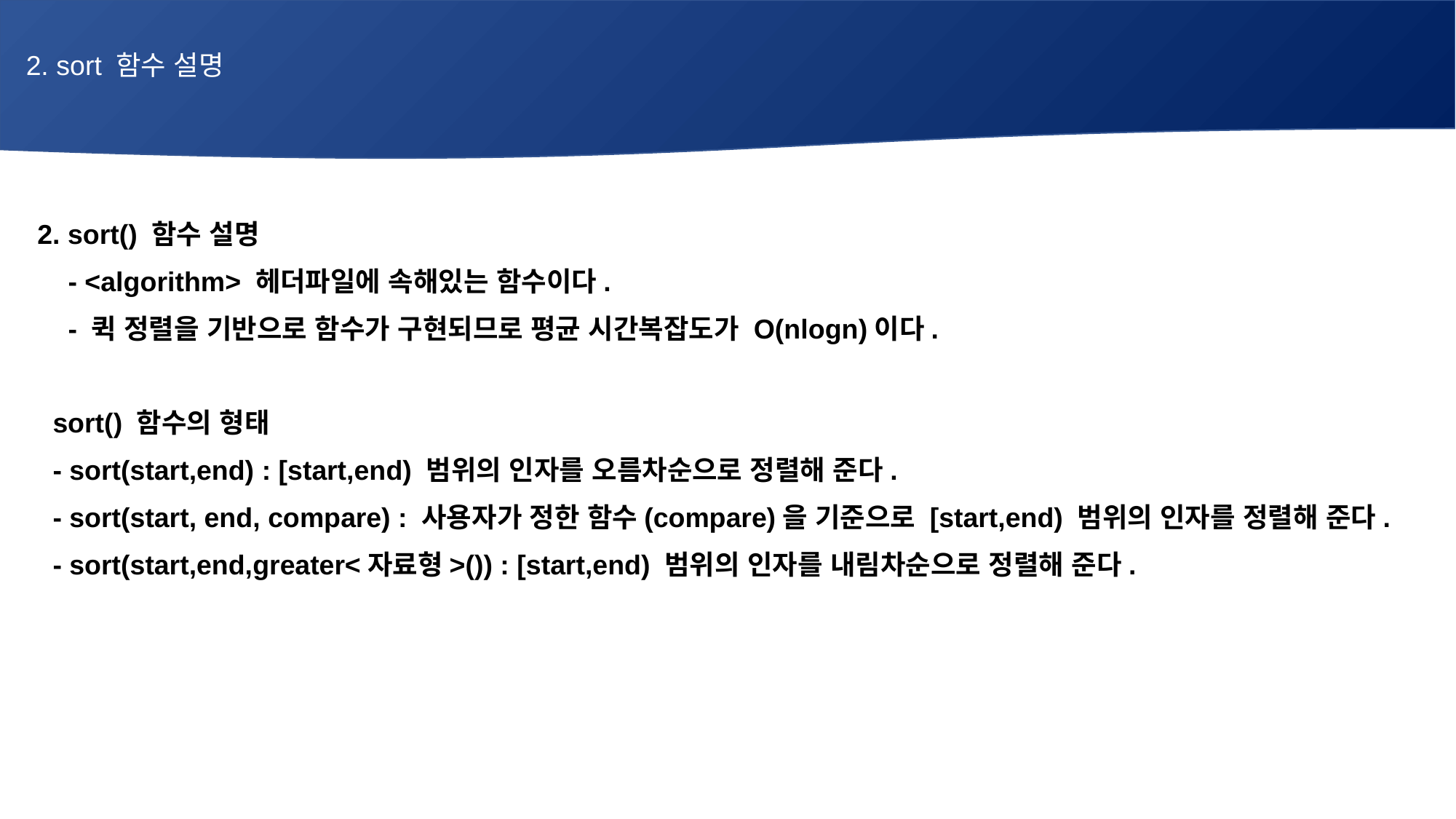

2. sort 함수 설명
# 매주 1 과제 LV2
2. sort() 함수 설명
    - <algorithm> 헤더파일에 속해있는 함수이다.
    - 퀵 정렬을 기반으로 함수가 구현되므로 평균 시간복잡도가 O(nlogn)이다.

  sort() 함수의 형태
  - sort(start,end) : [start,end) 범위의 인자를 오름차순으로 정렬해 준다.
  - sort(start, end, compare) : 사용자가 정한 함수(compare)을 기준으로 [start,end) 범위의 인자를 정렬해 준다.
  - sort(start,end,greater<자료형>()) : [start,end) 범위의 인자를 내림차순으로 정렬해 준다.